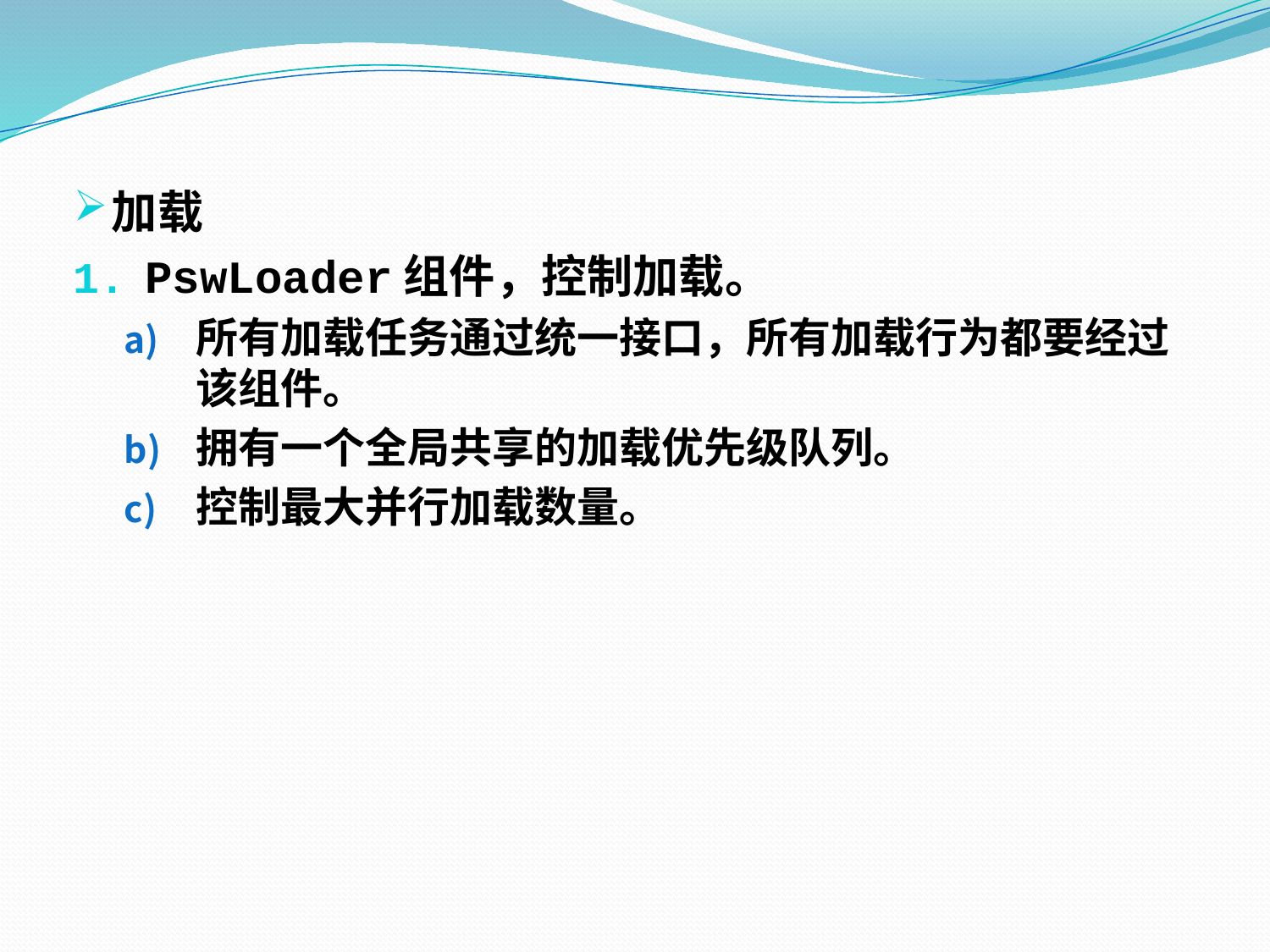

加载
PswLoader组件，控制加载。
所有加载任务通过统一接口，所有加载行为都要经过该组件。
拥有一个全局共享的加载优先级队列。
控制最大并行加载数量。